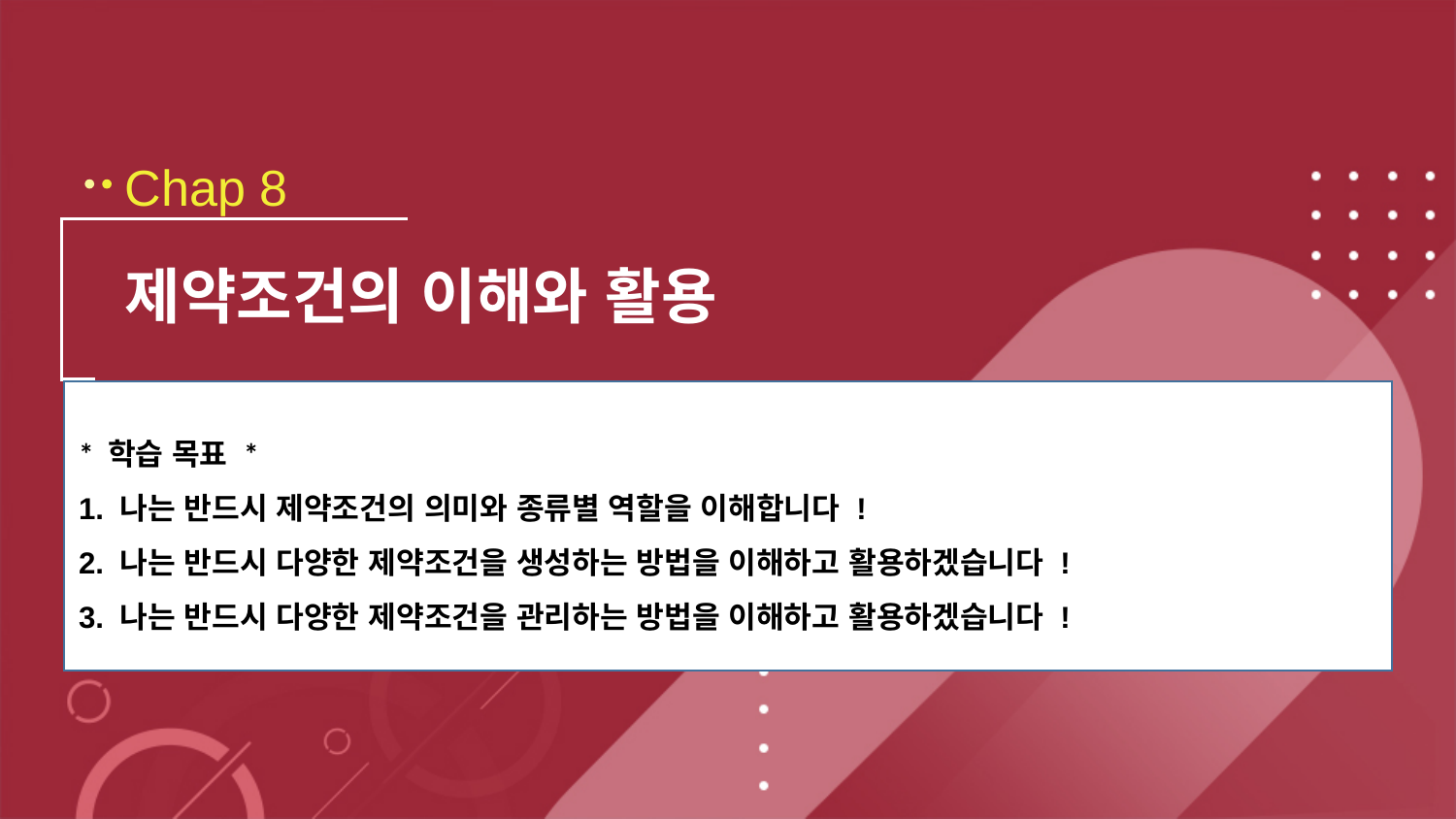

Chap 8

제약조건의 이해와 활용
* 학습 목표 *
1. 나는 반드시 제약조건의 의미와 종류별 역할을 이해합니다 !
2. 나는 반드시 다양한 제약조건을 생성하는 방법을 이해하고 활용하겠습니다 !
3. 나는 반드시 다양한 제약조건을 관리하는 방법을 이해하고 활용하겠습니다 !